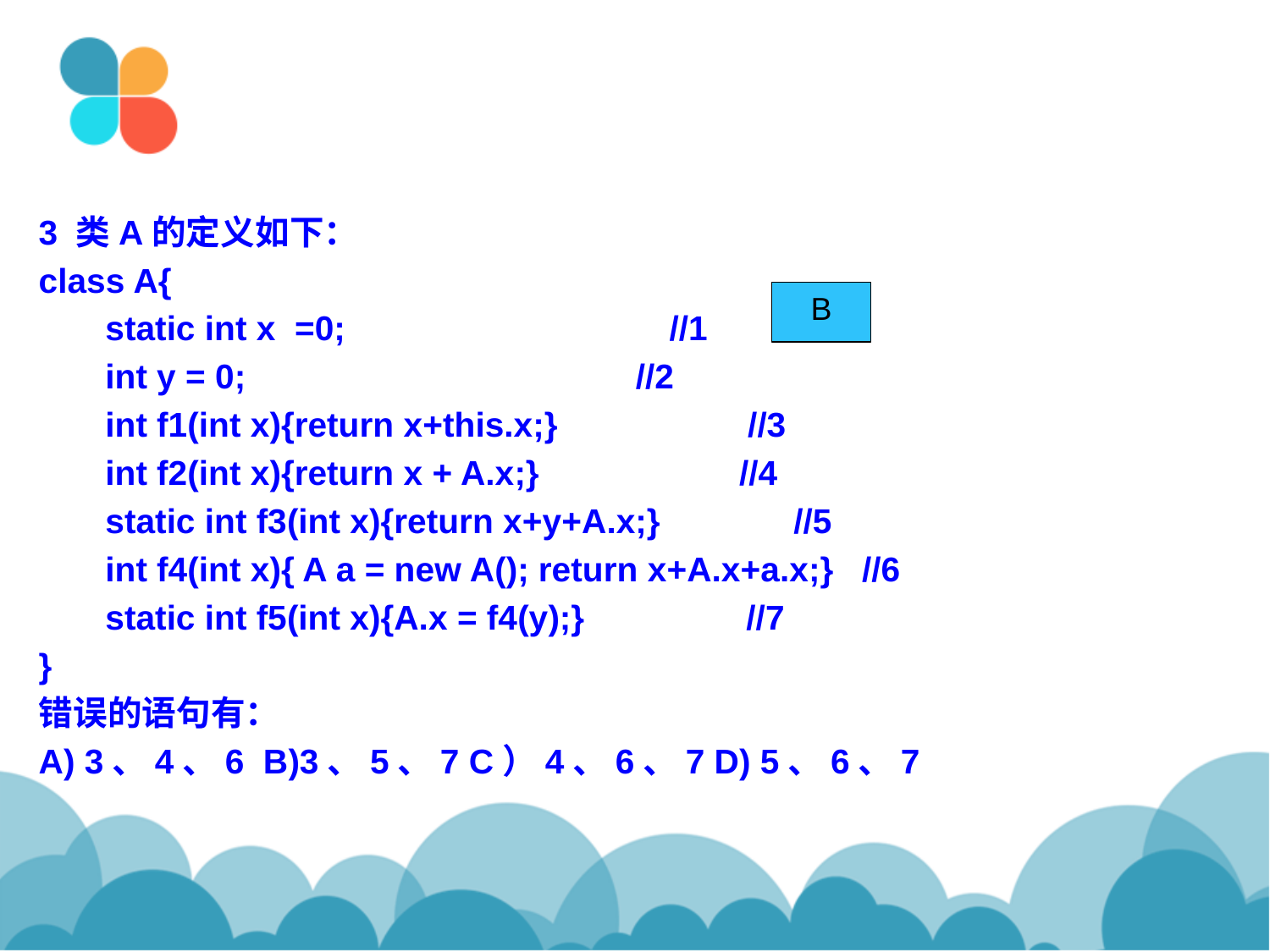

3 类A的定义如下：
class A{
       static int x  =0;                                  //1
       int y = 0;                                         //2
       int f1(int x){return x+this.x;}                    //3
       int f2(int x){return x + A.x;}                     //4
       static int f3(int x){return x+y+A.x;}              //5
       int f4(int x){ A a = new A(); return x+A.x+a.x;}   //6
       static int f5(int x){A.x = f4(y);}                 //7
}
错误的语句有：
A) 3、4、6  B)3、5、7 C）4、6、7 D) 5、6、7
B